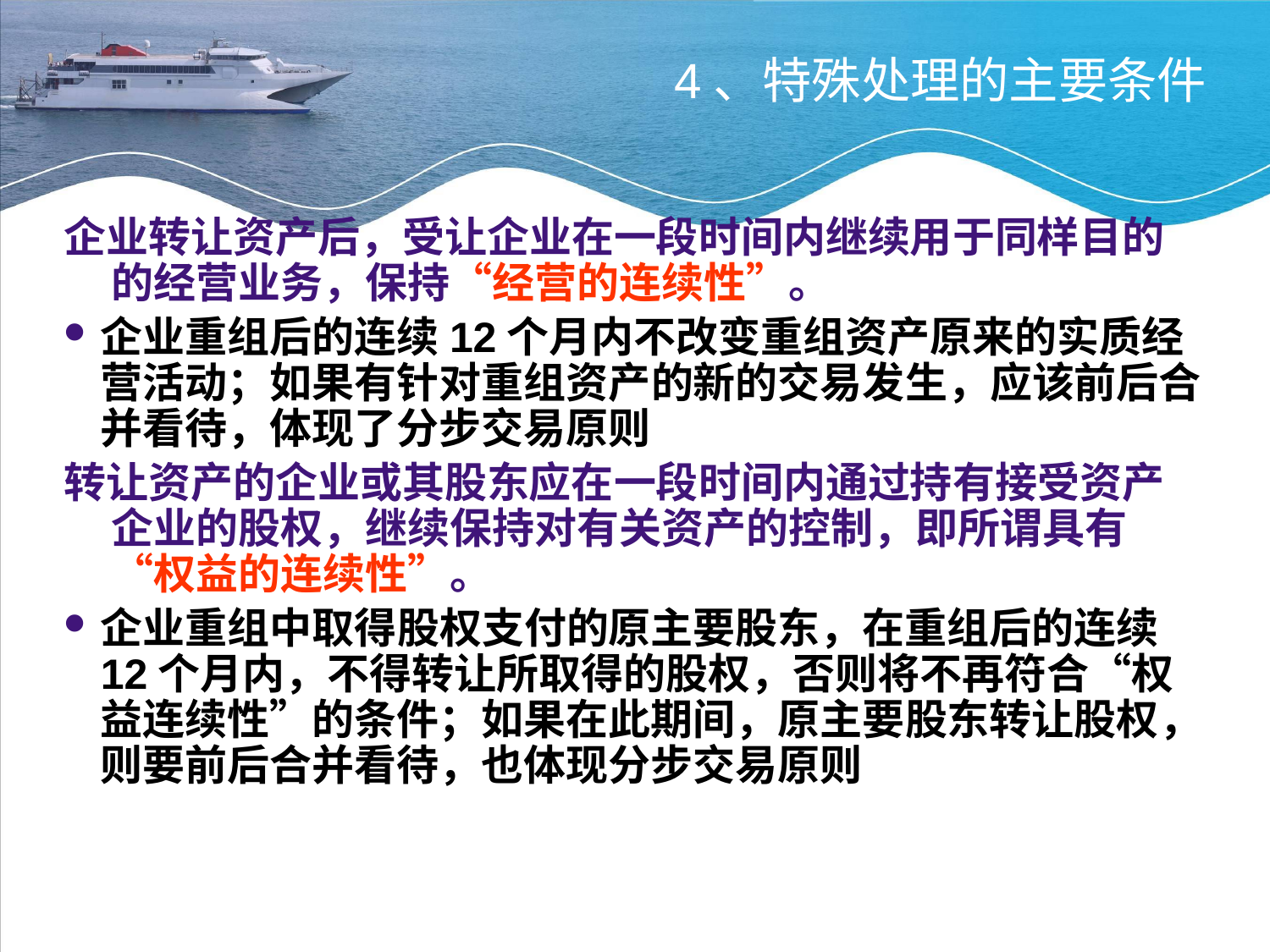

# 4、特殊处理的主要条件
企业转让资产后，受让企业在一段时间内继续用于同样目的的经营业务，保持“经营的连续性”。
企业重组后的连续12个月内不改变重组资产原来的实质经营活动；如果有针对重组资产的新的交易发生，应该前后合并看待，体现了分步交易原则
转让资产的企业或其股东应在一段时间内通过持有接受资产企业的股权，继续保持对有关资产的控制，即所谓具有“权益的连续性”。
企业重组中取得股权支付的原主要股东，在重组后的连续12个月内，不得转让所取得的股权，否则将不再符合“权益连续性”的条件；如果在此期间，原主要股东转让股权，则要前后合并看待，也体现分步交易原则